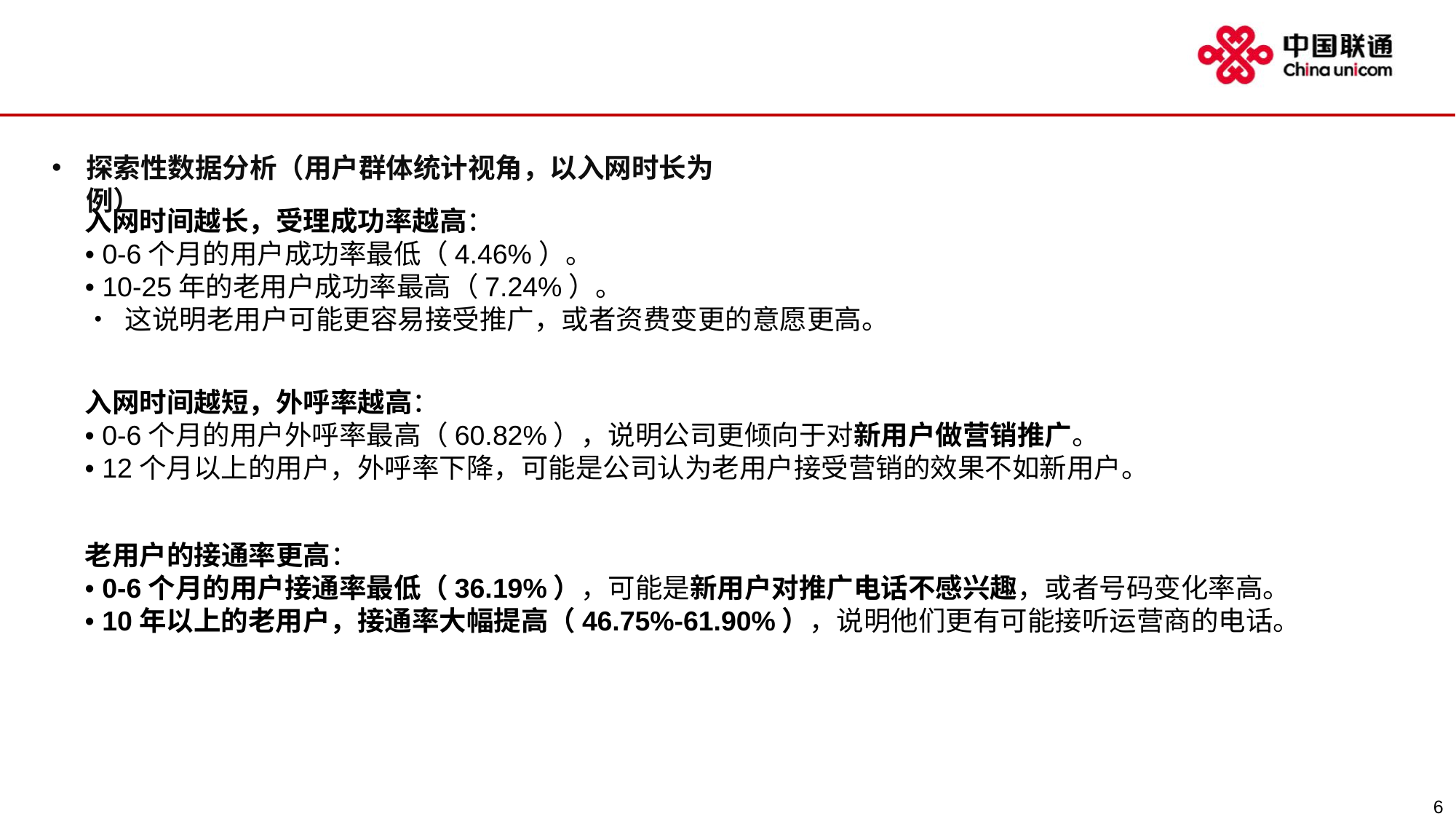

#
探索性数据分析（用户群体统计视角，以入网时长为例）
入网时间越长，受理成功率越高：
• 0-6个月的用户成功率最低（4.46%）。
• 10-25年的老用户成功率最高（7.24%）。
• 这说明老用户可能更容易接受推广，或者资费变更的意愿更高。
入网时间越短，外呼率越高：
• 0-6个月的用户外呼率最高（60.82%），说明公司更倾向于对新用户做营销推广。
• 12个月以上的用户，外呼率下降，可能是公司认为老用户接受营销的效果不如新用户。
老用户的接通率更高：
• 0-6个月的用户接通率最低（36.19%），可能是新用户对推广电话不感兴趣，或者号码变化率高。
• 10年以上的老用户，接通率大幅提高（46.75%-61.90%），说明他们更有可能接听运营商的电话。